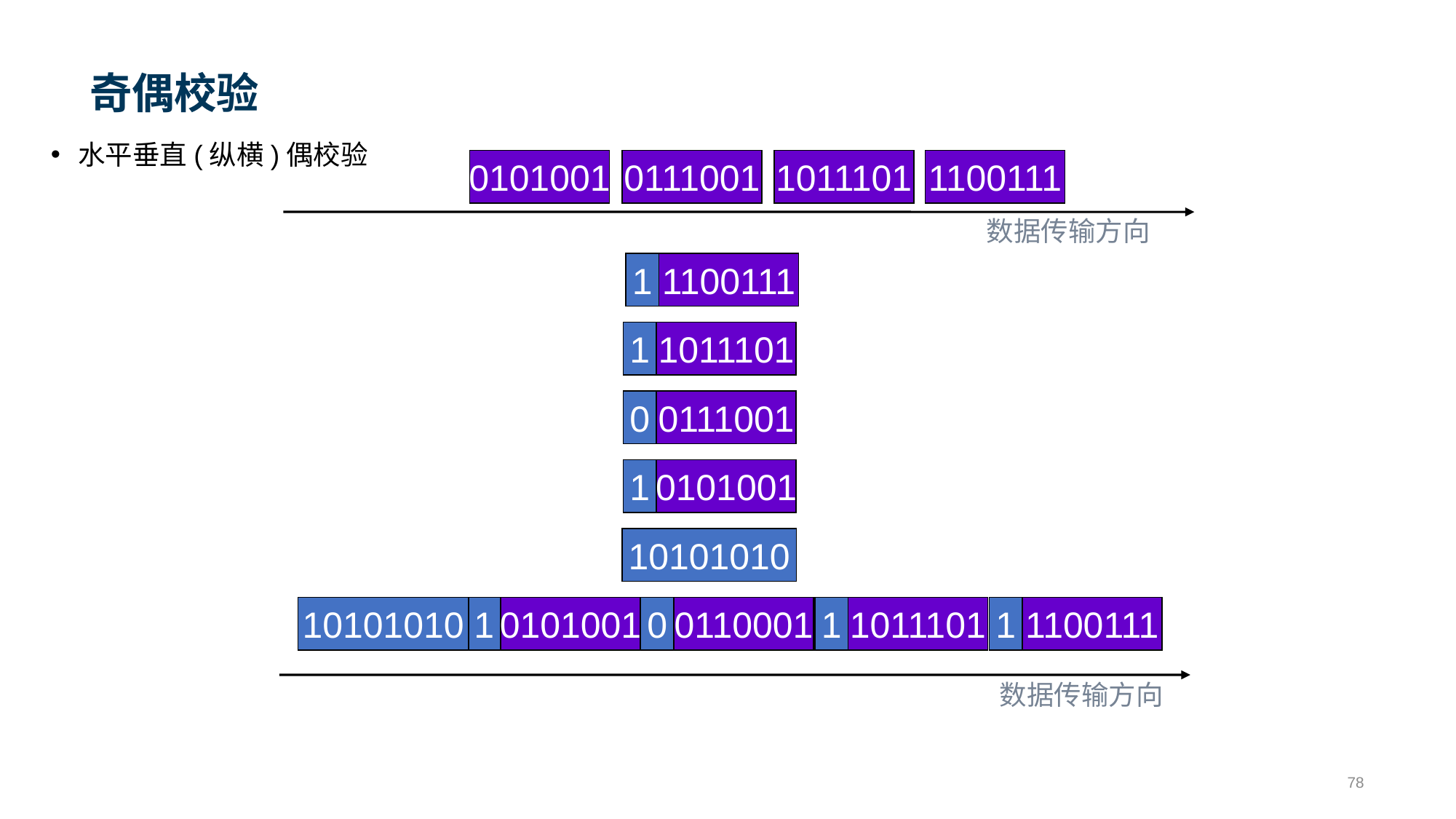

# 奇偶校验
水平垂直(纵横)偶校验
0101001
0111001
1011101
1100111
数据传输方向

1
1100111
1
1011101
0
0111001
1
0101001
10101010
10101010
1
0101001
0
0110001
1
1011101
1
1100111
数据传输方向

78